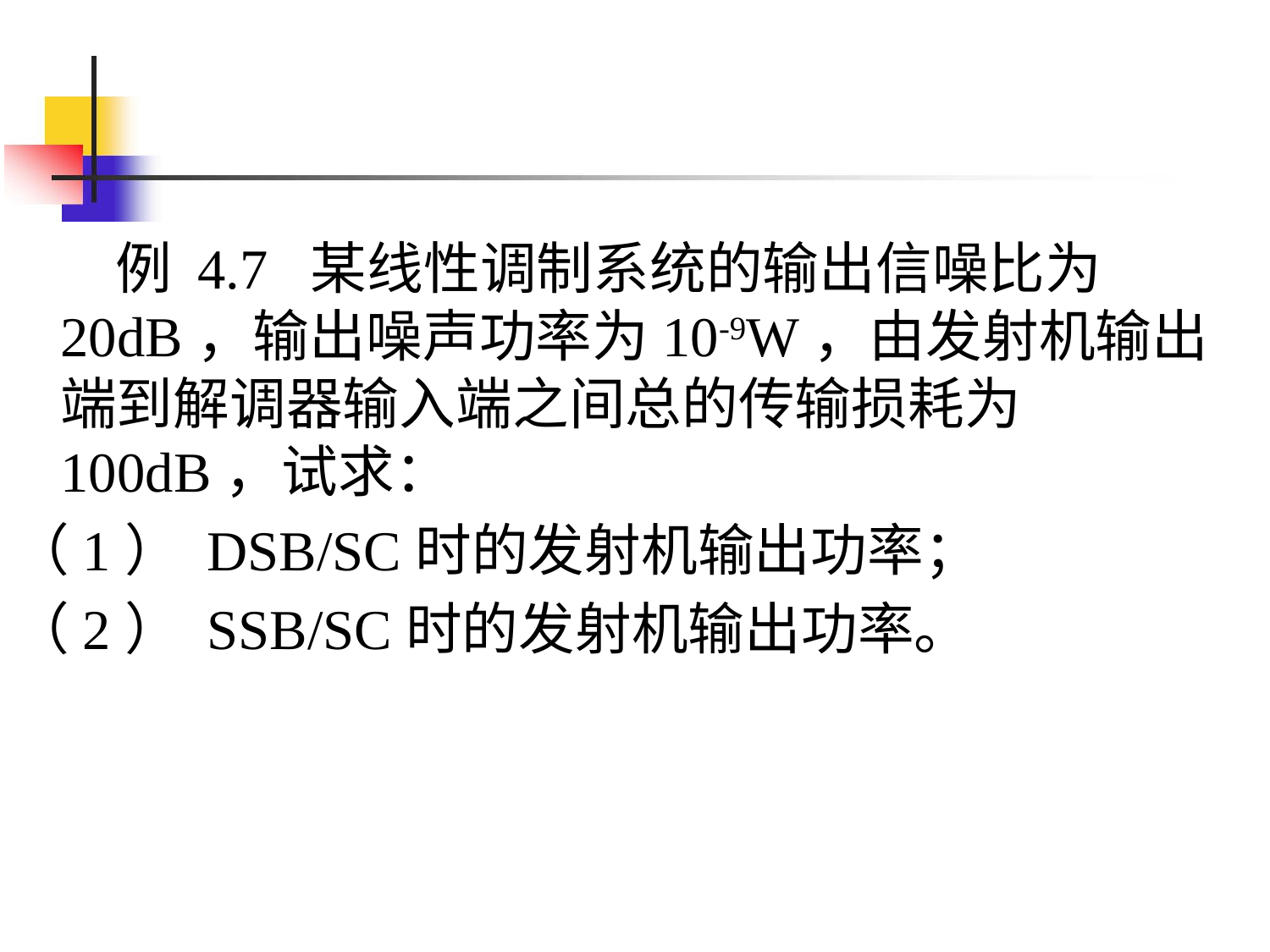

例 4.7  某线性调制系统的输出信噪比为20dB，输出噪声功率为10-9W，由发射机输出端到解调器输入端之间总的传输损耗为100dB，试求：
（1） DSB/SC时的发射机输出功率；
（2） SSB/SC时的发射机输出功率。